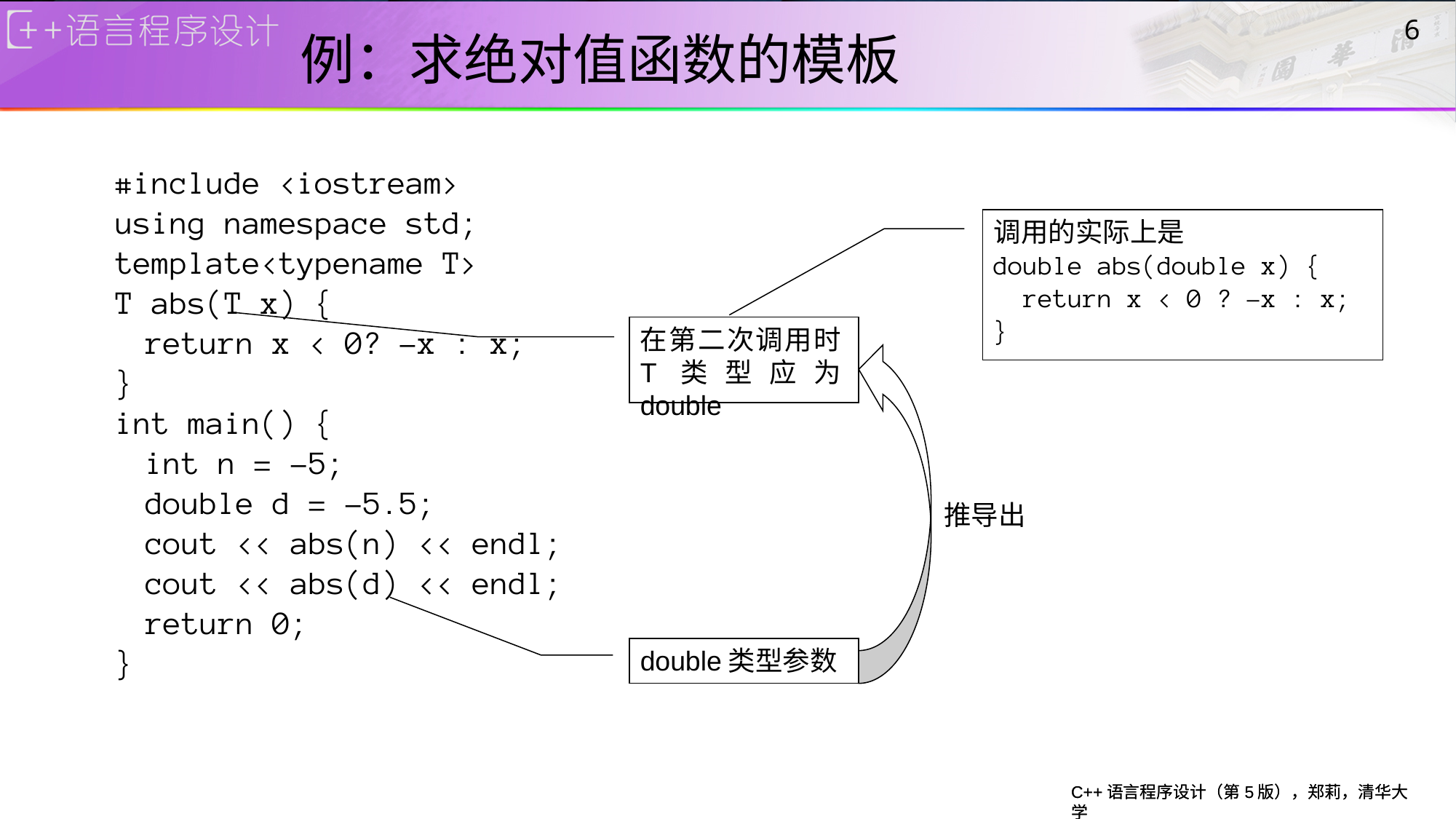

# 例：求绝对值函数的模板
6
#include <iostream>
using namespace std;
template<typename T>
T abs(T x) {
	return x < 0? -x : x;
}
int main() {
	int n = -5;
	double d = -5.5;
	cout << abs(n) << endl;
	cout << abs(d) << endl;
	return 0;
}
调用的实际上是
double abs(double x) {
  return x < 0 ? –x : x;
}
在第二次调用时T类型应为double

推导出
double类型参数